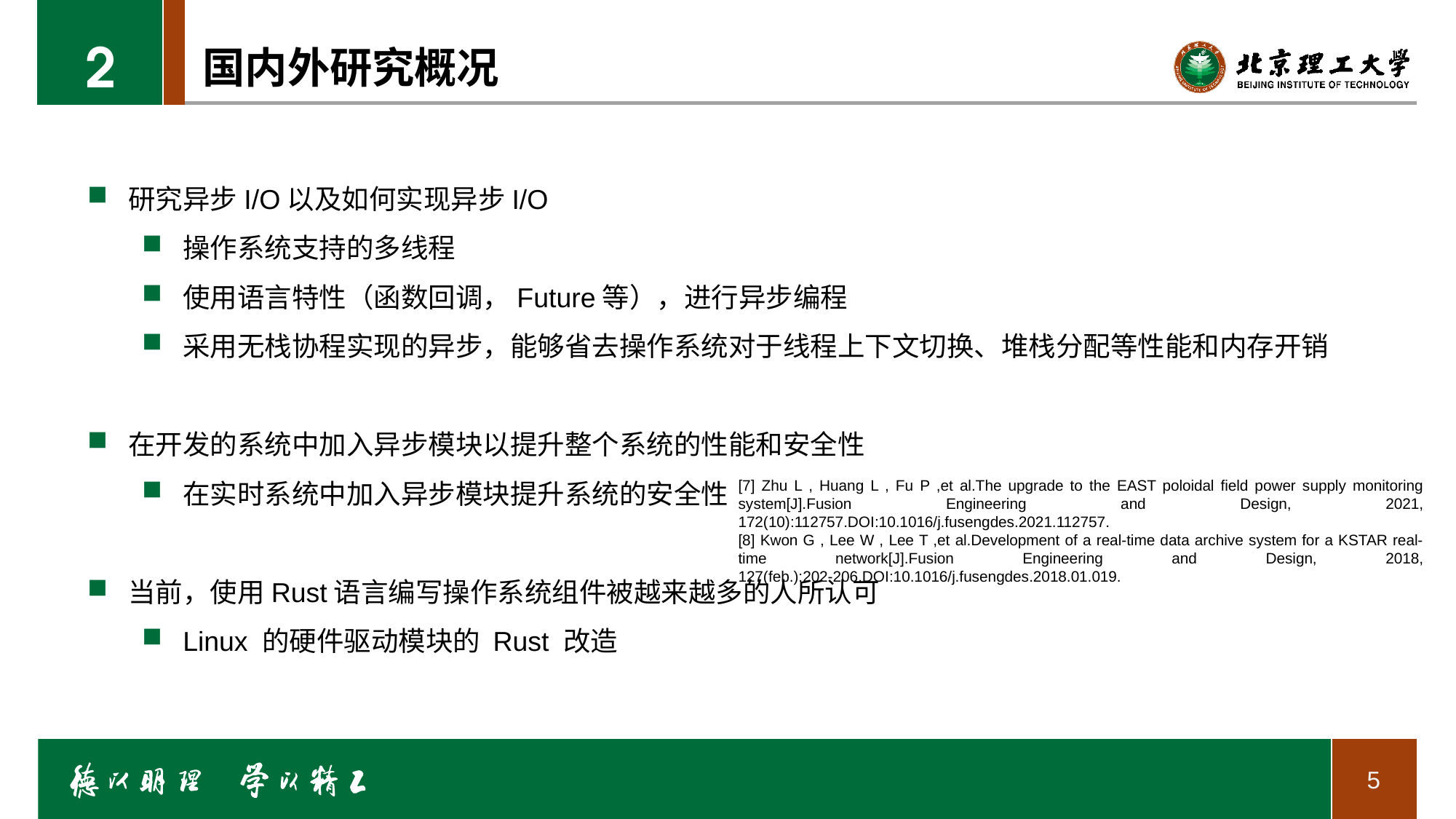

2
# 国内外研究概况
研究异步I/O以及如何实现异步I/O
操作系统支持的多线程
使用语言特性（函数回调，Future等），进行异步编程
采用无栈协程实现的异步，能够省去操作系统对于线程上下文切换、堆栈分配等性能和内存开销

在开发的系统中加入异步模块以提升整个系统的性能和安全性
在实时系统中加入异步模块提升系统的安全性

当前，使用Rust语言编写操作系统组件被越来越多的人所认可
Linux 的硬件驱动模块的 Rust 改造

[7] Zhu L , Huang L , Fu P ,et al.The upgrade to the EAST poloidal field power supply monitoring system[J].Fusion Engineering and Design, 2021, 172(10):112757.DOI:10.1016/j.fusengdes.2021.112757.
[8] Kwon G , Lee W , Lee T ,et al.Development of a real-time data archive system for a KSTAR real-time network[J].Fusion Engineering and Design, 2018, 127(feb.):202-206.DOI:10.1016/j.fusengdes.2018.01.019.